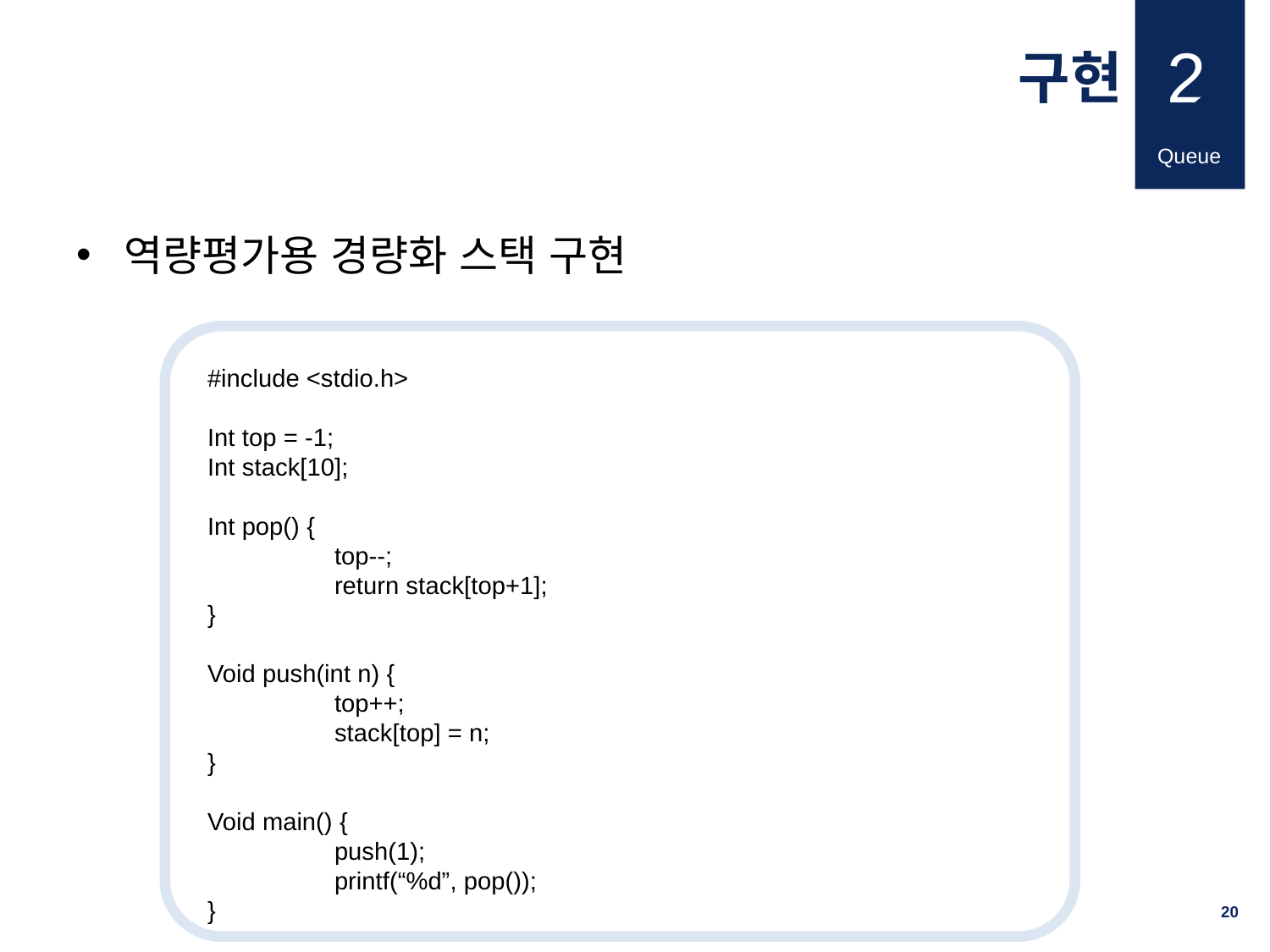

2

구현
Queue
역량평가용 경량화 스택 구현

#include <stdio.h>

Int top = -1;
Int stack[10];

Int pop() {
	top--;
	return stack[top+1];
}

Void push(int n) {
	top++;
	stack[top] = n;
}

Void main() {
	push(1);
	printf(“%d”, pop());
}
20